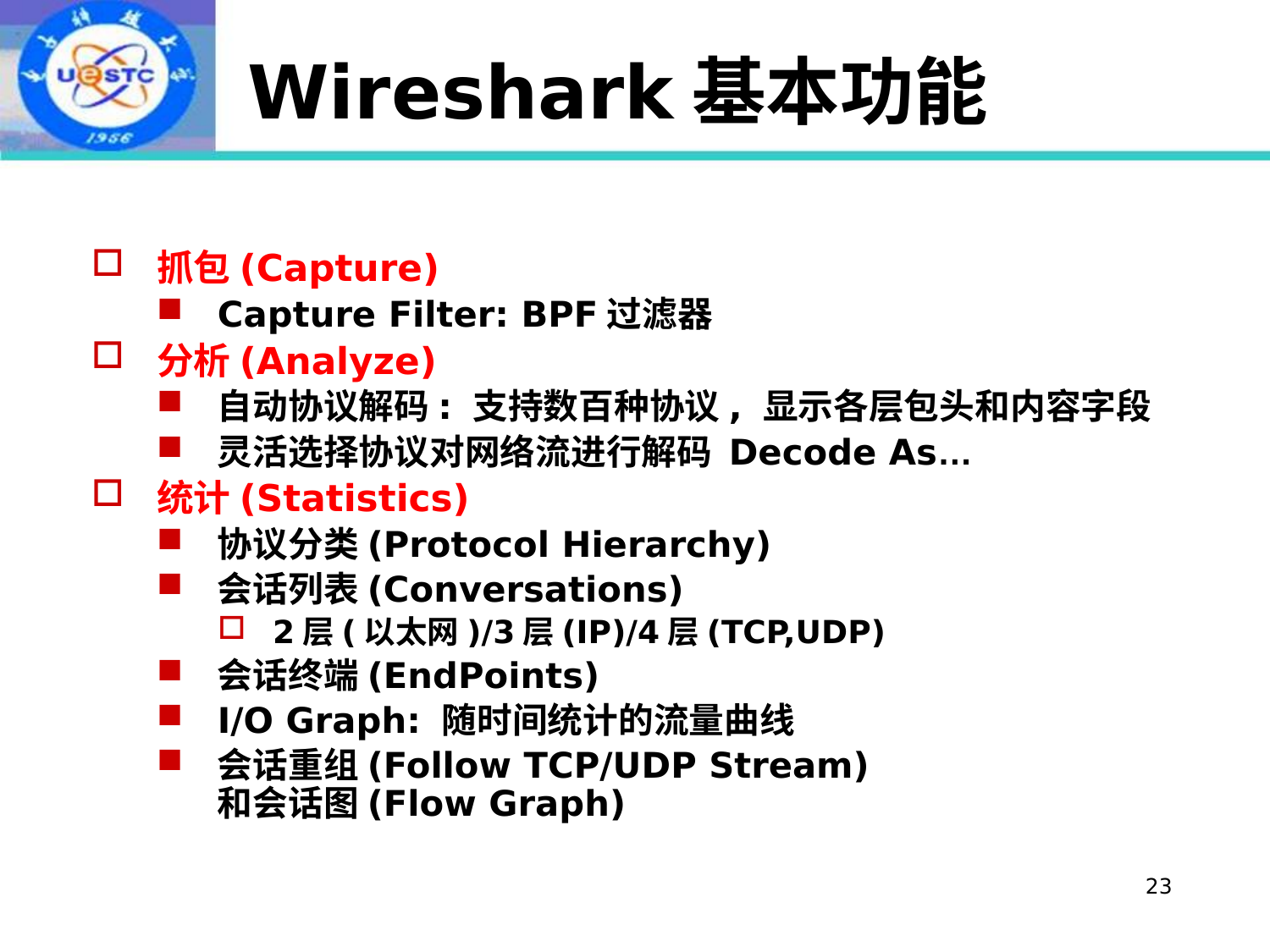

# Wireshark基本功能
抓包(Capture)
Capture Filter: BPF过滤器
分析(Analyze)
自动协议解码: 支持数百种协议, 显示各层包头和内容字段
灵活选择协议对网络流进行解码 Decode As…
统计(Statistics)
协议分类(Protocol Hierarchy)
会话列表(Conversations)
2层(以太网)/3层(IP)/4层(TCP,UDP)
会话终端(EndPoints)
I/O Graph: 随时间统计的流量曲线
会话重组(Follow TCP/UDP Stream)
和会话图(Flow Graph)
23